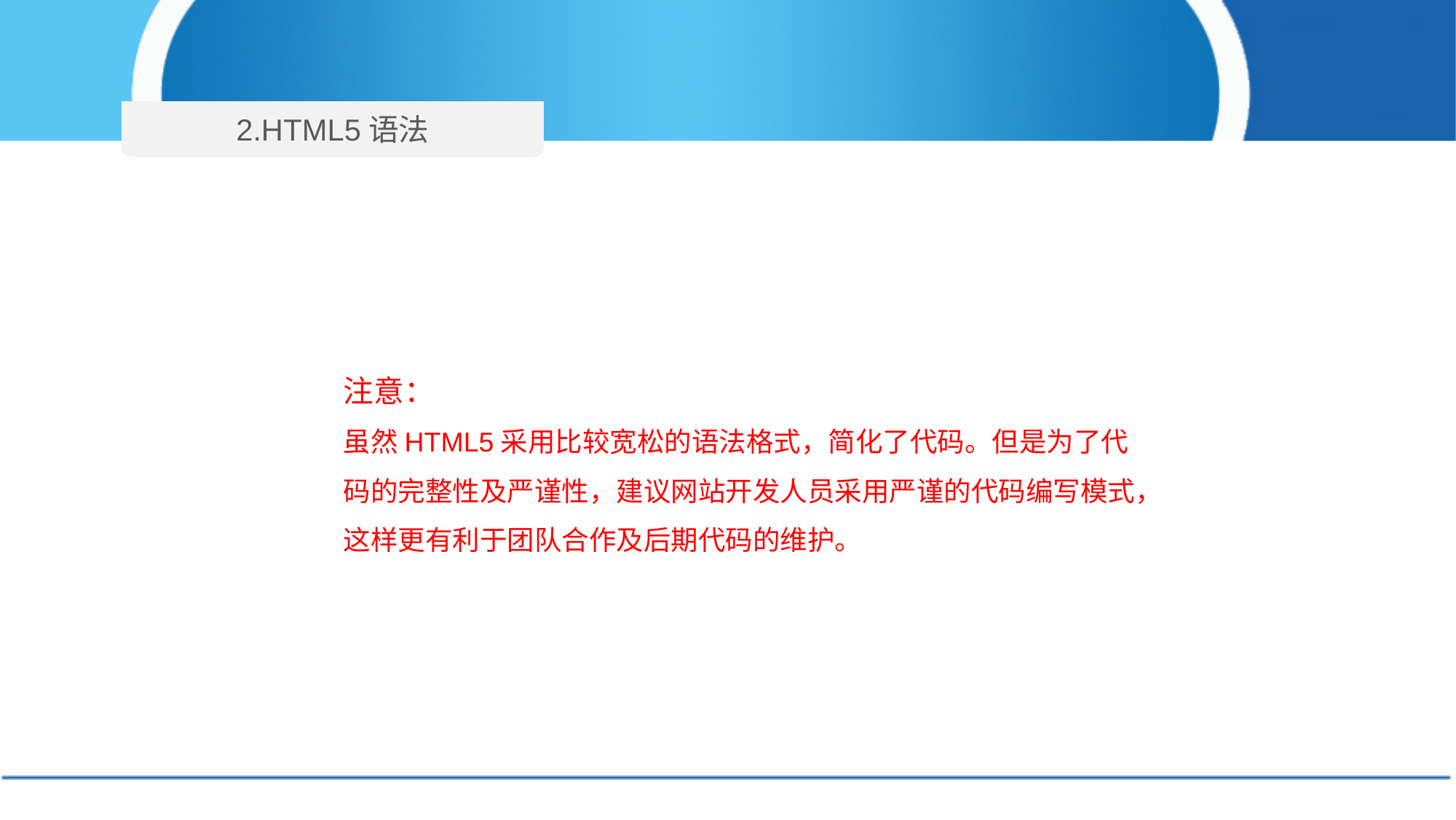

2.HTML5语法
注意：
虽然HTML5采用比较宽松的语法格式，简化了代码。但是为了代码的完整性及严谨性，建议网站开发人员采用严谨的代码编写模式，这样更有利于团队合作及后期代码的维护。